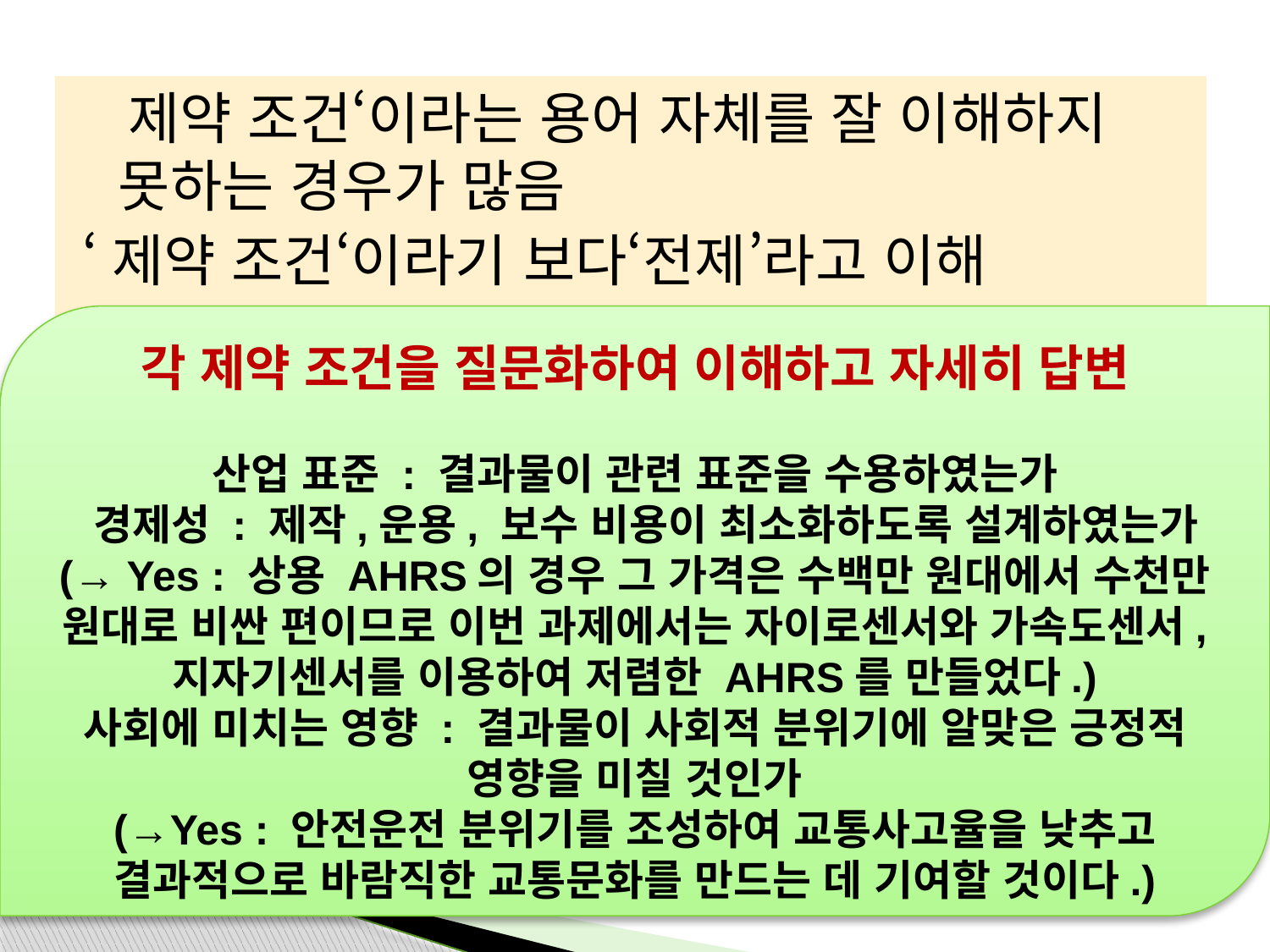

#
  제약 조건‘이라는 용어 자체를 잘 이해하지 못하는 경우가 많음
‘제약 조건‘이라기 보다‘전제’라고 이해

각 제약 조건을 질문화하여 이해하고 자세히 답변

산업 표준 : 결과물이 관련 표준을 수용하였는가
 경제성 : 제작,운용, 보수 비용이 최소화하도록 설계하였는가
(→ Yes : 상용 AHRS의 경우 그 가격은 수백만 원대에서 수천만 원대로 비싼 편이므로 이번 과제에서는 자이로센서와 가속도센서, 지자기센서를 이용하여 저렴한 AHRS를 만들었다.)
사회에 미치는 영향 : 결과물이 사회적 분위기에 알맞은 긍정적 영향을 미칠 것인가
(→Yes : 안전운전 분위기를 조성하여 교통사고율을 낮추고 결과적으로 바람직한 교통문화를 만드는 데 기여할 것이다.)